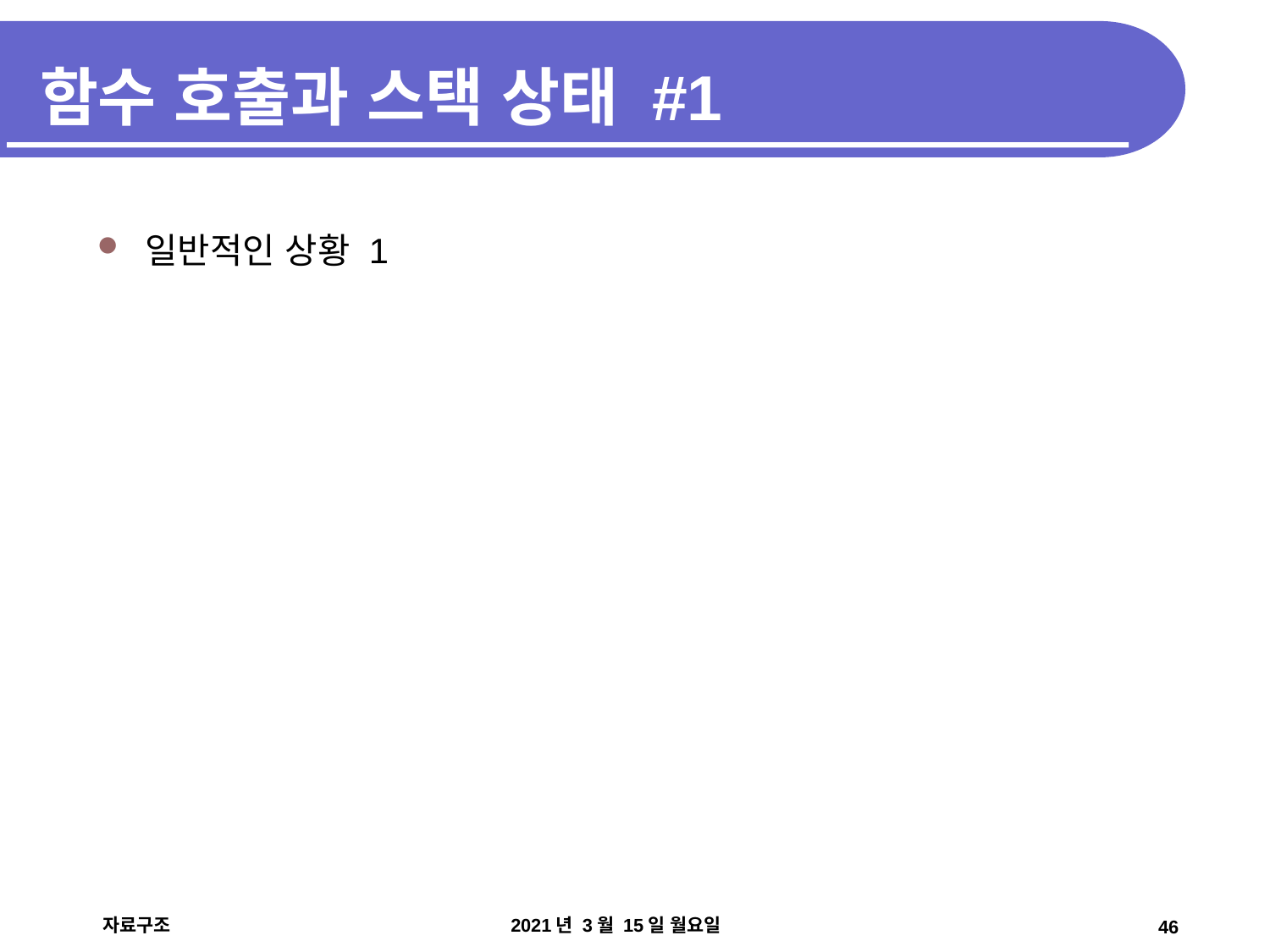

# 함수 호출과 스택 상태 #1
일반적인 상황 1
46